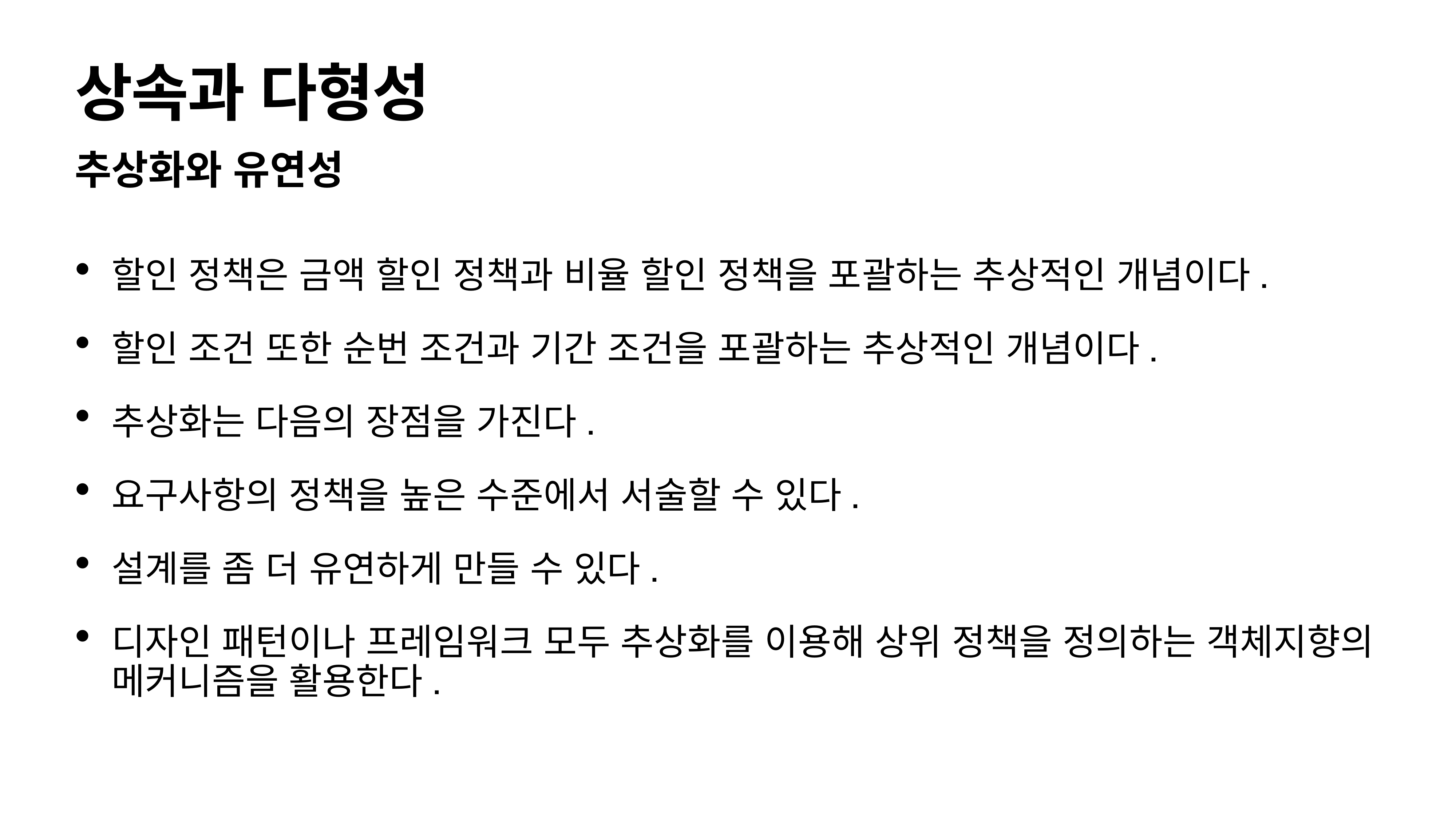

# 상속과 다형성
추상화와 유연성
할인 정책은 금액 할인 정책과 비율 할인 정책을 포괄하는 추상적인 개념이다.
할인 조건 또한 순번 조건과 기간 조건을 포괄하는 추상적인 개념이다.
추상화는 다음의 장점을 가진다.
요구사항의 정책을 높은 수준에서 서술할 수 있다.
설계를 좀 더 유연하게 만들 수 있다.
디자인 패턴이나 프레임워크 모두 추상화를 이용해 상위 정책을 정의하는 객체지향의 메커니즘을 활용한다.